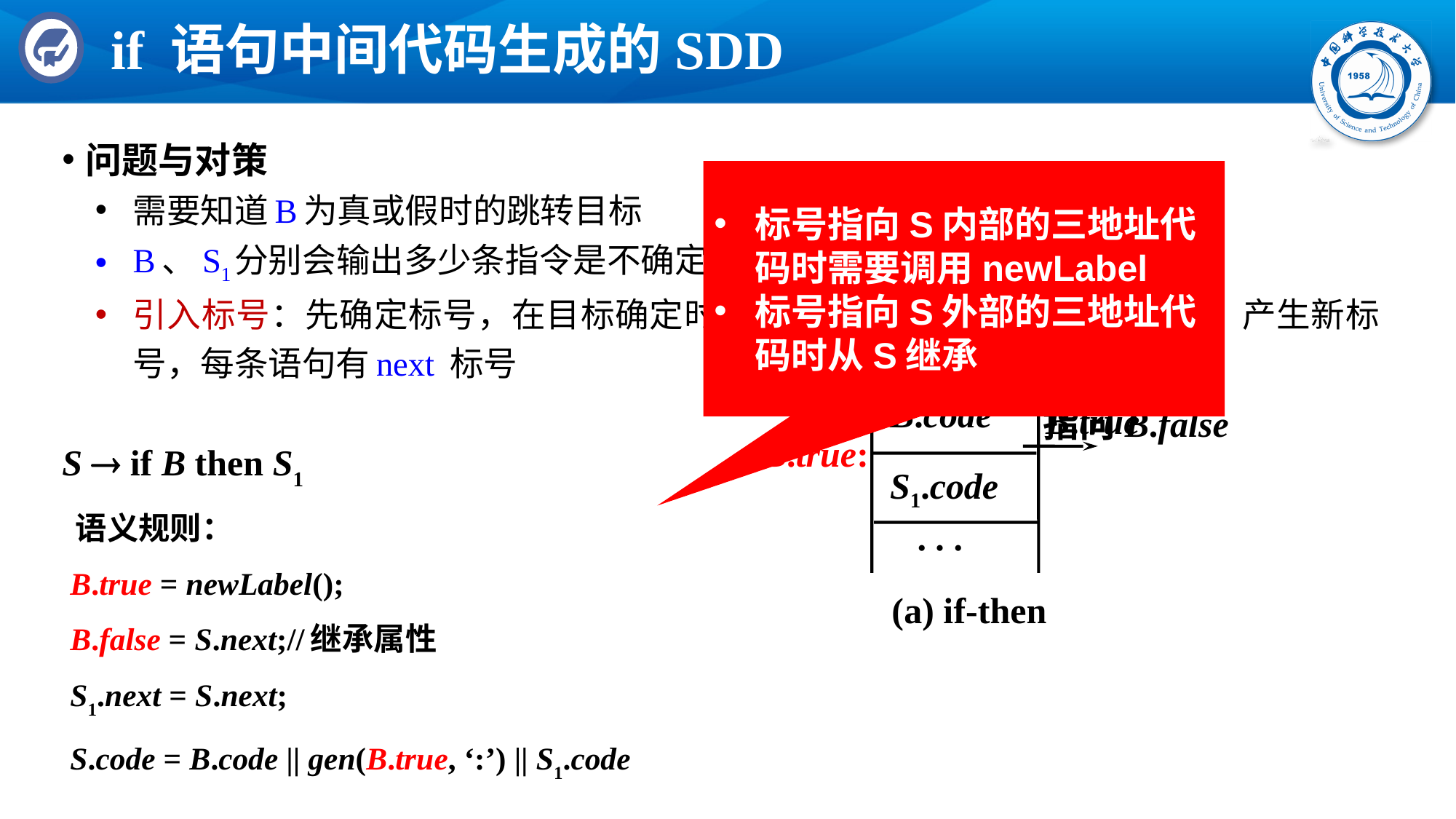

# if 语句中间代码生成的SDD
问题与对策
需要知道B为真或假时的跳转目标
B、S1分别会输出多少条指令是不确定的
引入标号：先确定标号，在目标确定时输出标号指令，可调用newLabel() 产生新标号，每条语句有next 标号

S → if B then S1
 语义规则：
 B.true = newLabel();
 B.false = S.next;//继承属性
 S1.next = S.next;
 S.code = B.code || gen(B.true, ‘:’) || S1.code
标号指向S内部的三地址代码时需要调用newLabel
标号指向S外部的三地址代码时从S继承
指向B.true

B.code
指向B.false

B.true:

S1.code
. . .

(a) if-then